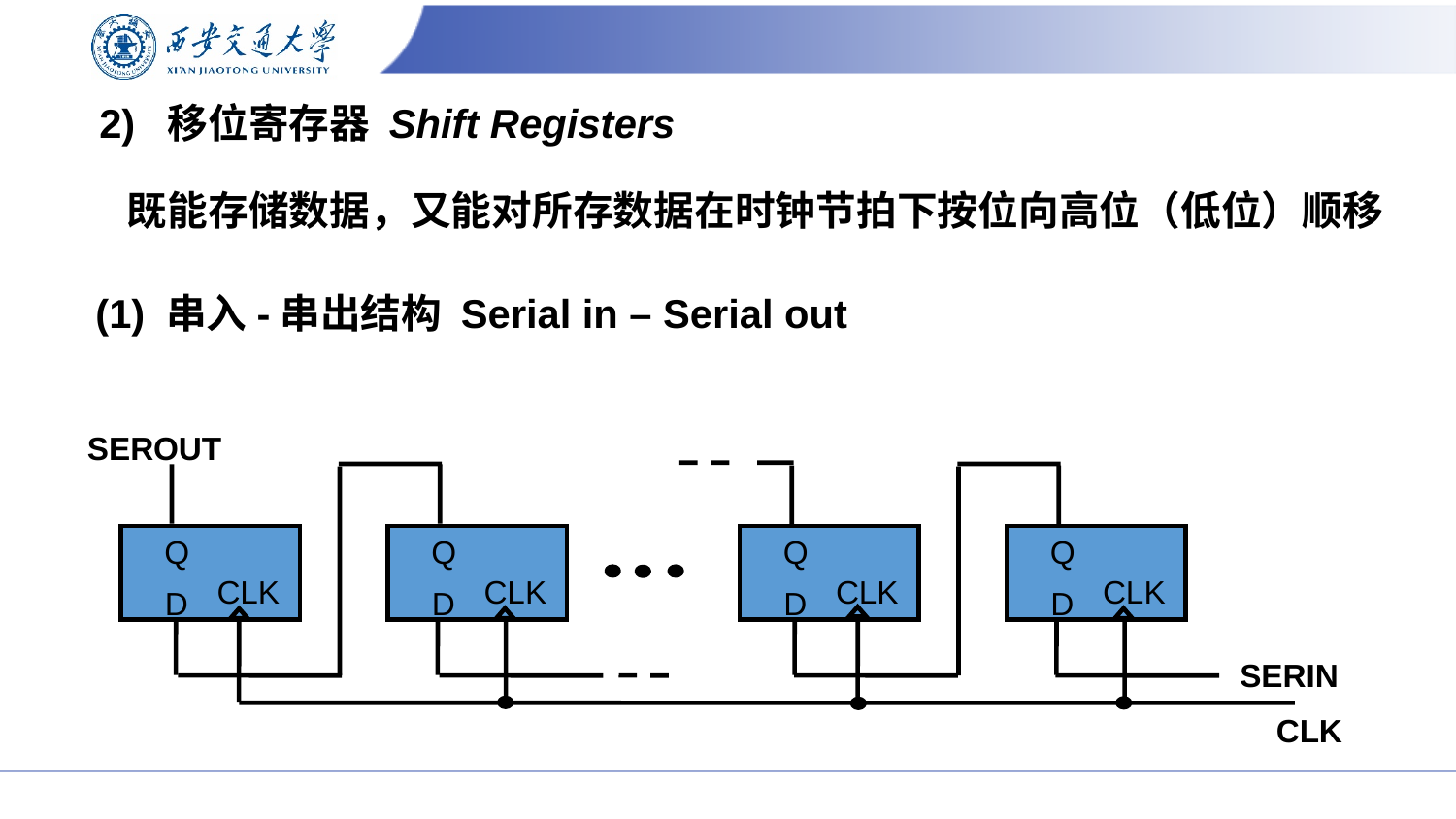

# 2)  移位寄存器 Shift Registers
既能存储数据，又能对所存数据在时钟节拍下按位向高位（低位）顺移
(1) 串入-串出结构 Serial in – Serial out
SEROUT

Q
Q
Q
Q
CLK
CLK
CLK
CLK

D
D
D
D

SERIN

CLK